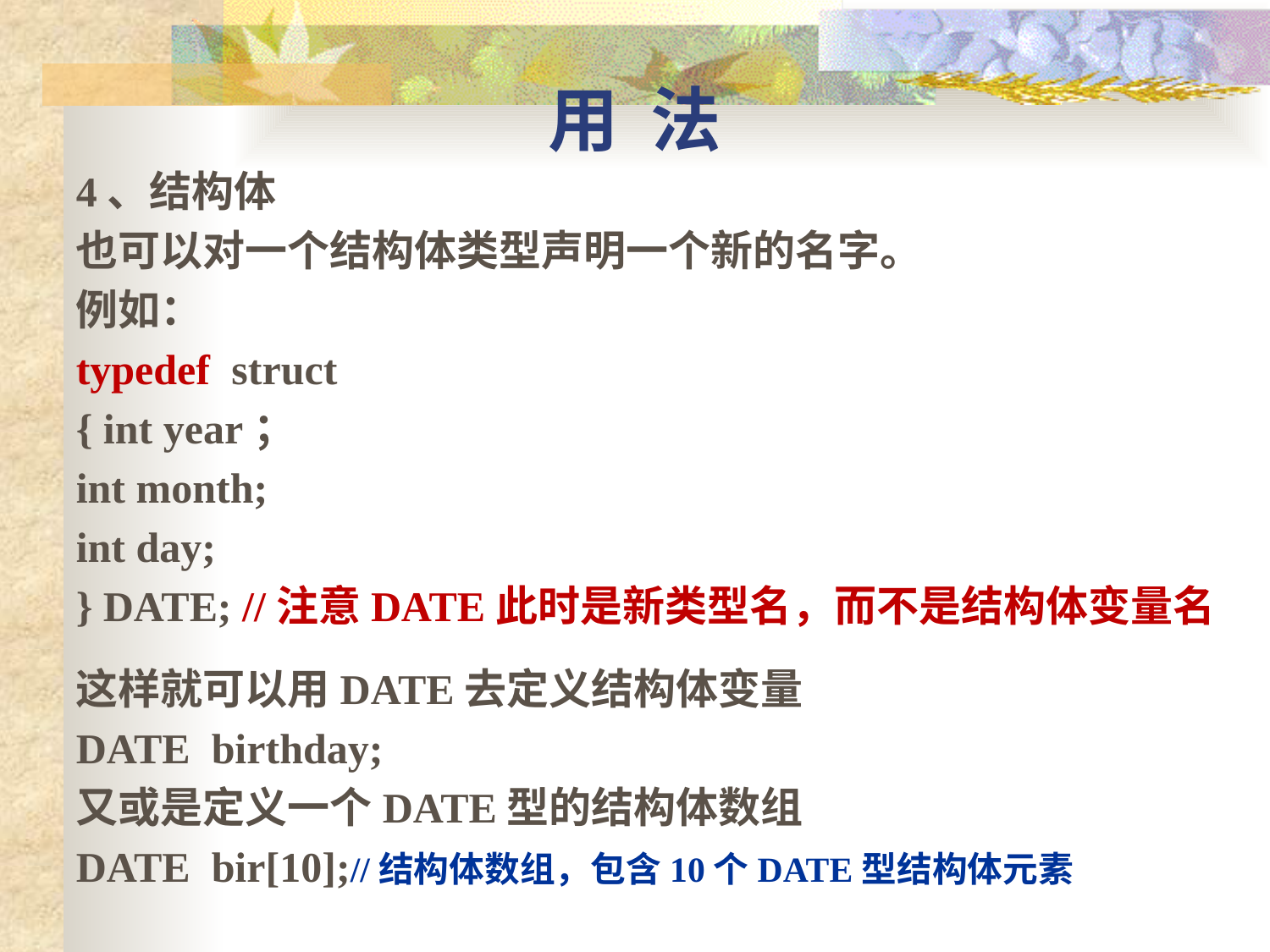

用  法
4、结构体
也可以对一个结构体类型声明一个新的名字。
例如：
typedef  struct
{ int year；
int month;
int day;
} DATE; //注意DATE此时是新类型名，而不是结构体变量名

这样就可以用DATE去定义结构体变量
DATE  birthday;
又或是定义一个DATE型的结构体数组
DATE  bir[10];//结构体数组，包含10个DATE型结构体元素